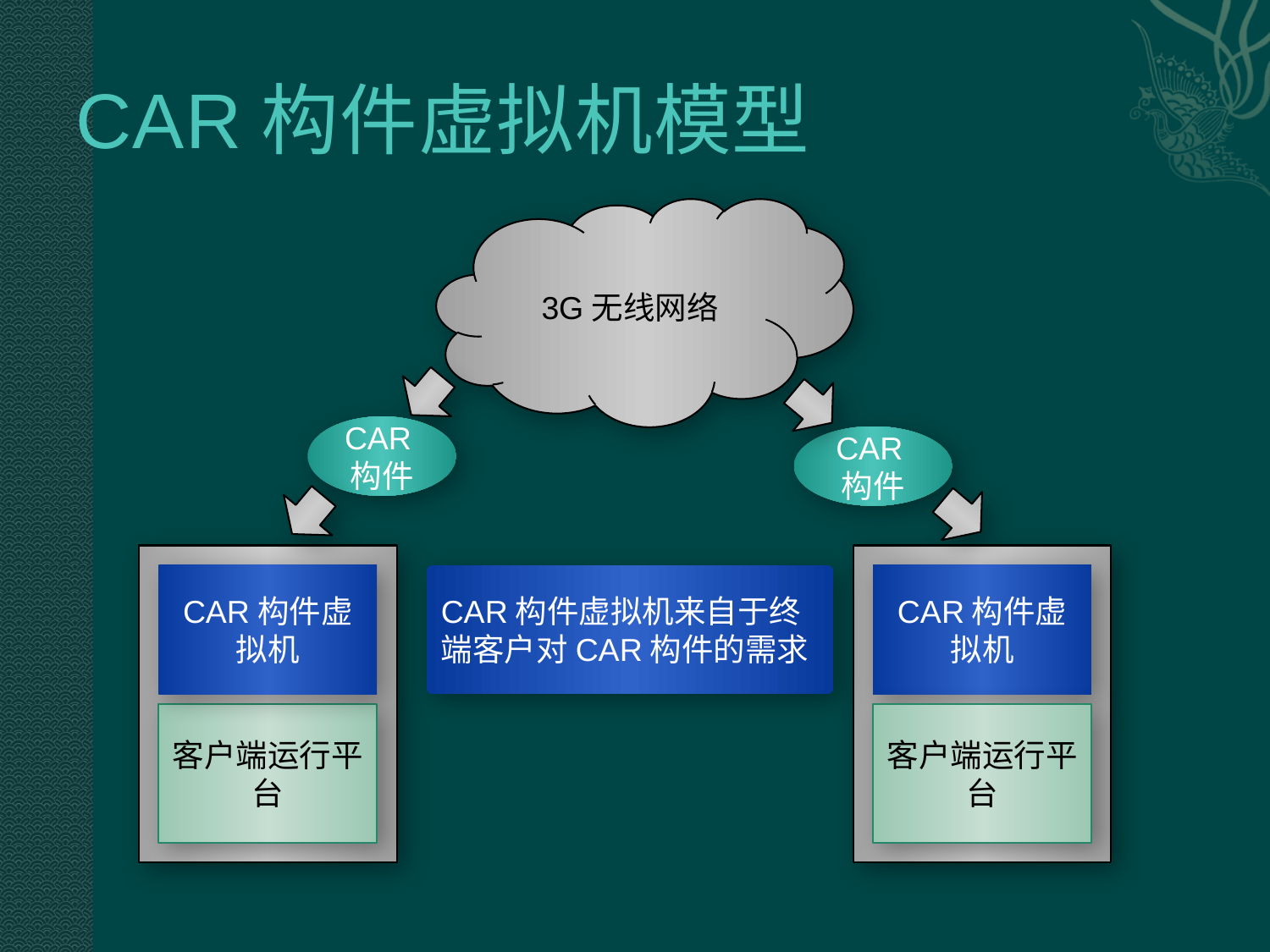

# CAR构件虚拟机模型
3G无线网络

CAR构件
CAR构件

CAR构件虚拟机
客户端运行平台

CAR构件虚拟机
客户端运行平台
CAR构件虚拟机来自于终端客户对CAR构件的需求